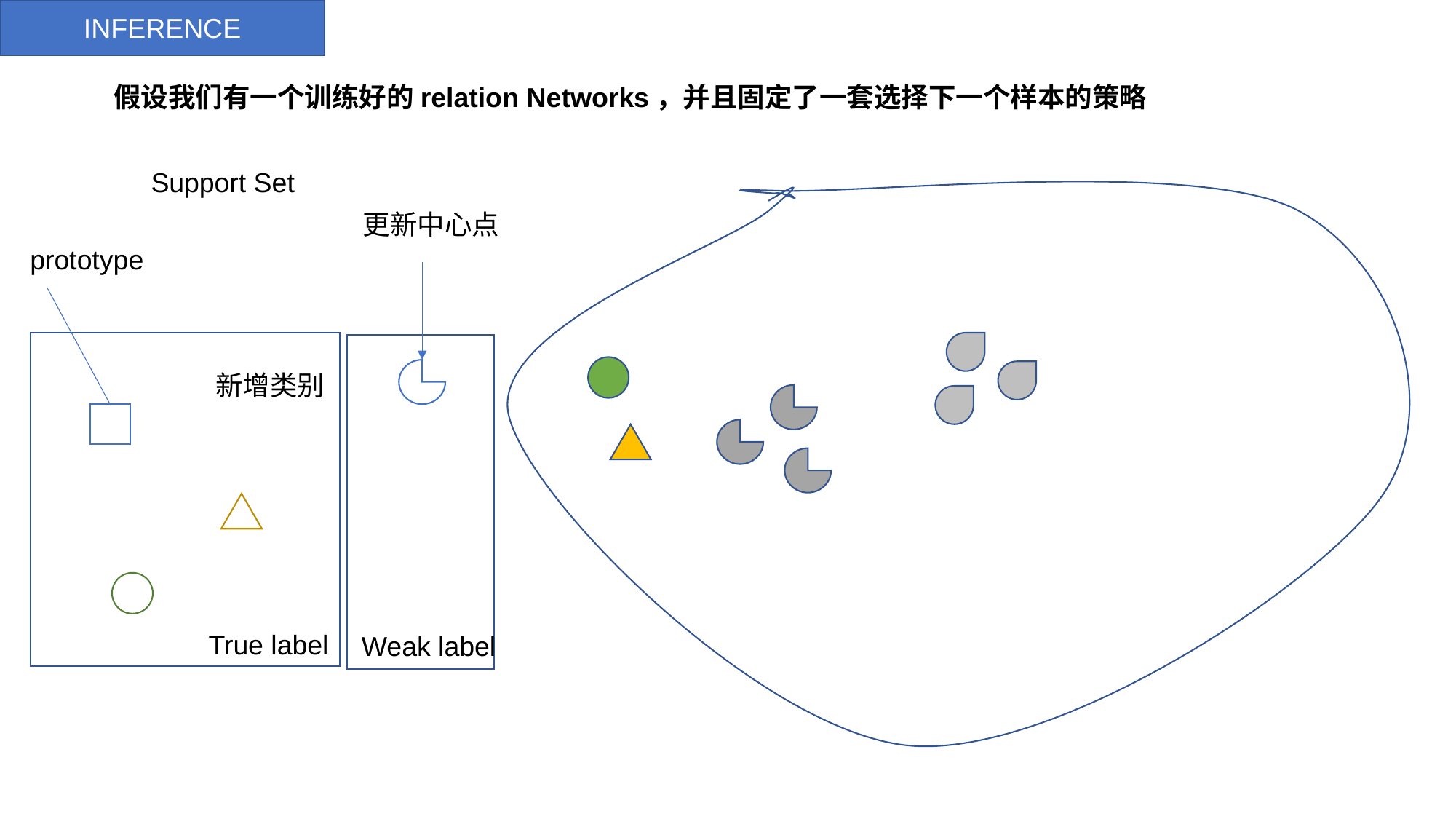

INFERENCE
假设我们有一个训练好的relation Networks，并且固定了一套选择下一个样本的策略
Support Set

更新中心点
prototype

新增类别

True label
Weak label